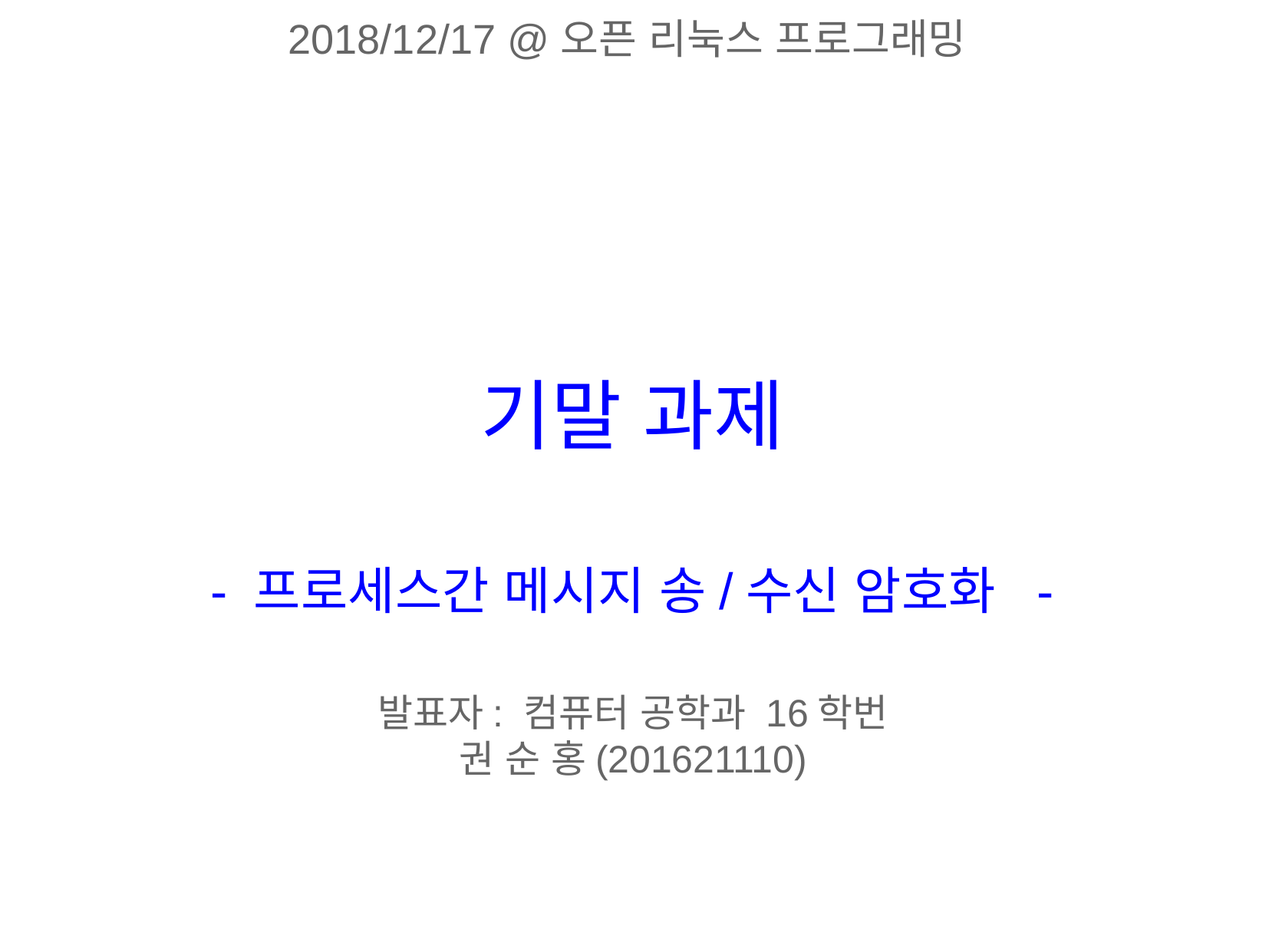

2018/12/17 @오픈 리눅스 프로그래밍
# 기말 과제 - 프로세스간 메시지 송/수신 암호화  -
발표자: 컴퓨터 공학과 16학번
권 순 홍(201621110)